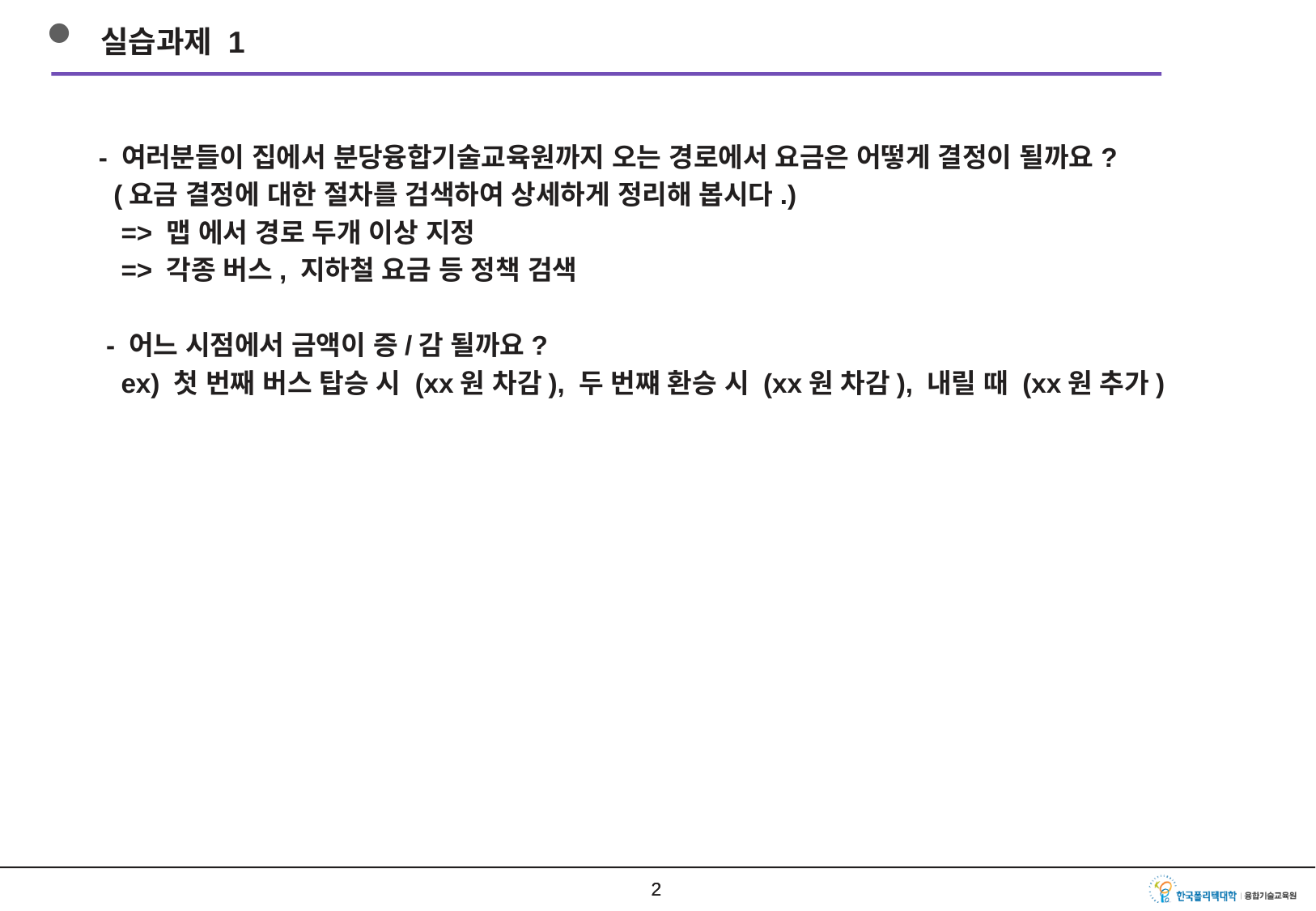

실습과제 1
- 여러분들이 집에서 분당융합기술교육원까지 오는 경로에서 요금은 어떻게 결정이 될까요?
  (요금 결정에 대한 절차를 검색하여 상세하게 정리해 봅시다.)
   => 맵 에서 경로 두개 이상 지정
   => 각종 버스, 지하철 요금 등 정책 검색

 - 어느 시점에서 금액이 증/감 될까요?
   ex) 첫 번째 버스 탑승 시 (xx원 차감), 두 번쨰 환승 시 (xx원 차감), 내릴 때 (xx원 추가)

2
2